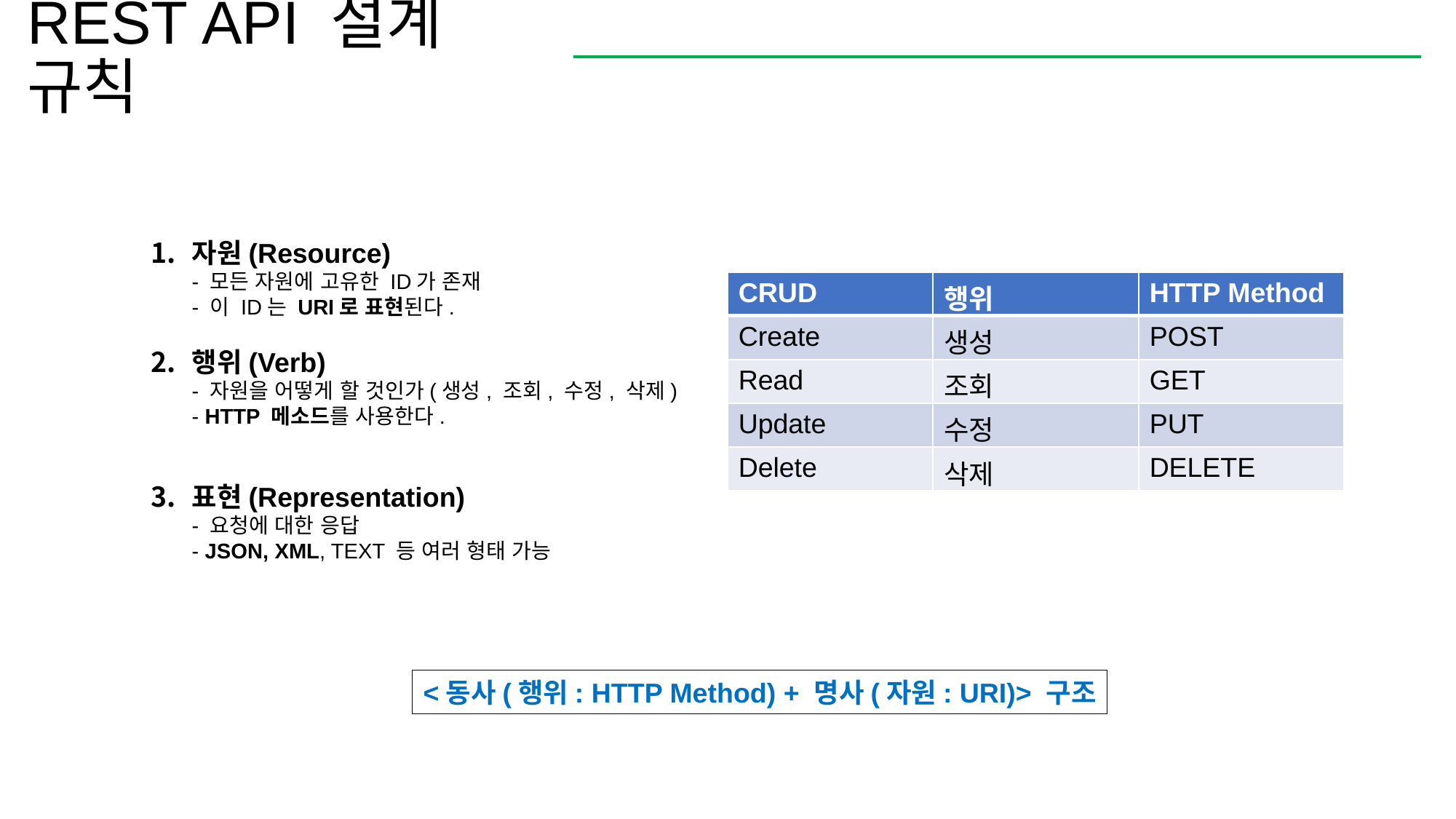

REST API 설계 규칙
자원(Resource)
- 모든 자원에 고유한 ID가 존재
- 이 ID는 URI로 표현된다.

행위(Verb)
- 자원을 어떻게 할 것인가(생성, 조회, 수정, 삭제)
- HTTP 메소드를 사용한다.

표현(Representation)
- 요청에 대한 응답
- JSON, XML, TEXT 등 여러 형태 가능
| CRUD | 행위 | HTTP Method |
| --- | --- | --- |
| Create | 생성 | POST |
| Read | 조회 | GET |
| Update | 수정 | PUT |
| Delete | 삭제 | DELETE |
<동사(행위: HTTP Method) + 명사(자원: URI)> 구조